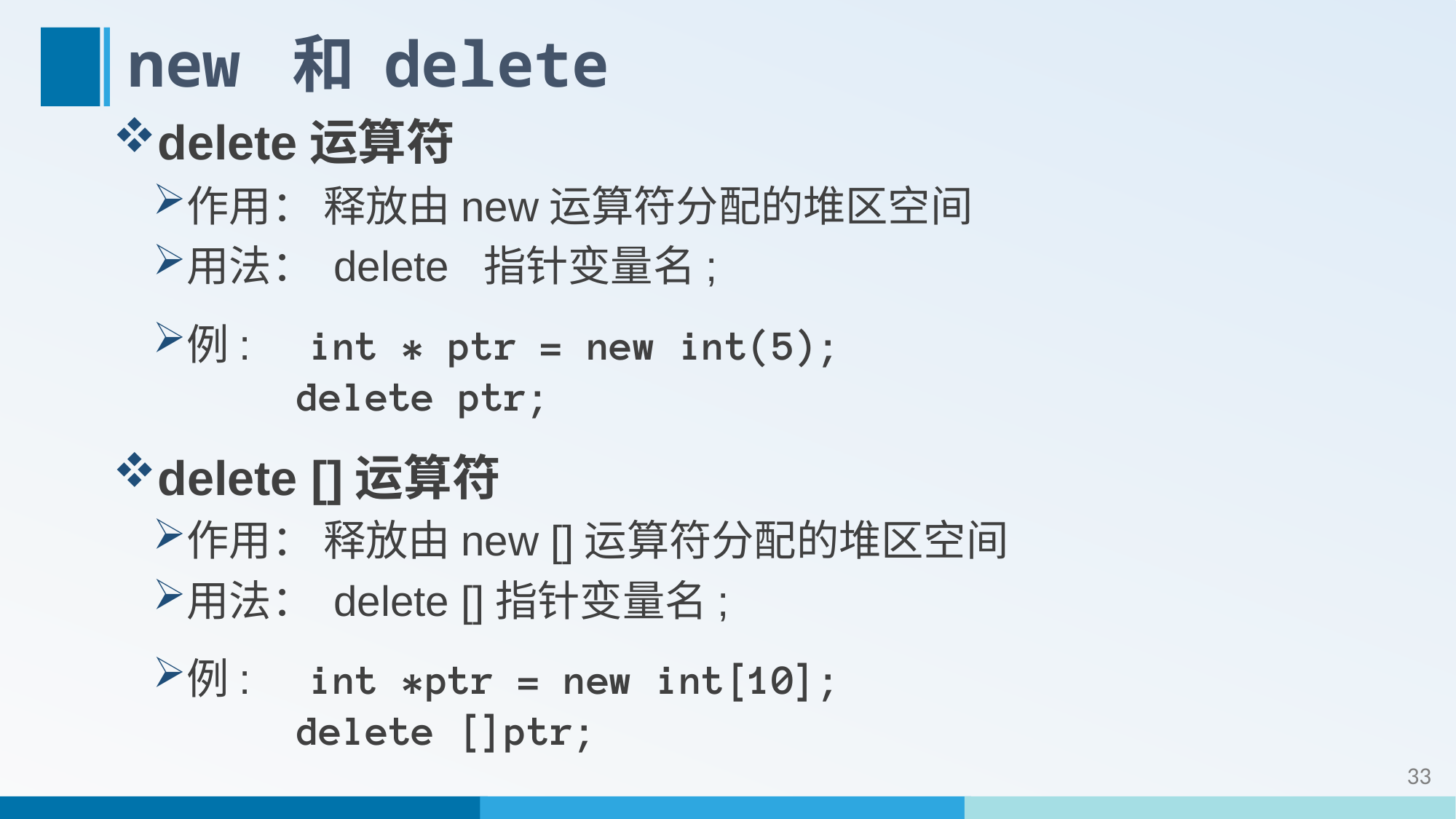

# new 和 delete
delete运算符
作用： 释放由new运算符分配的堆区空间
用法： delete  指针变量名;
例:     int * ptr = new int(5);
    delete ptr;
delete []运算符
作用： 释放由new []运算符分配的堆区空间
用法： delete []指针变量名;
例:     int *ptr = new int[10];
    delete []ptr;